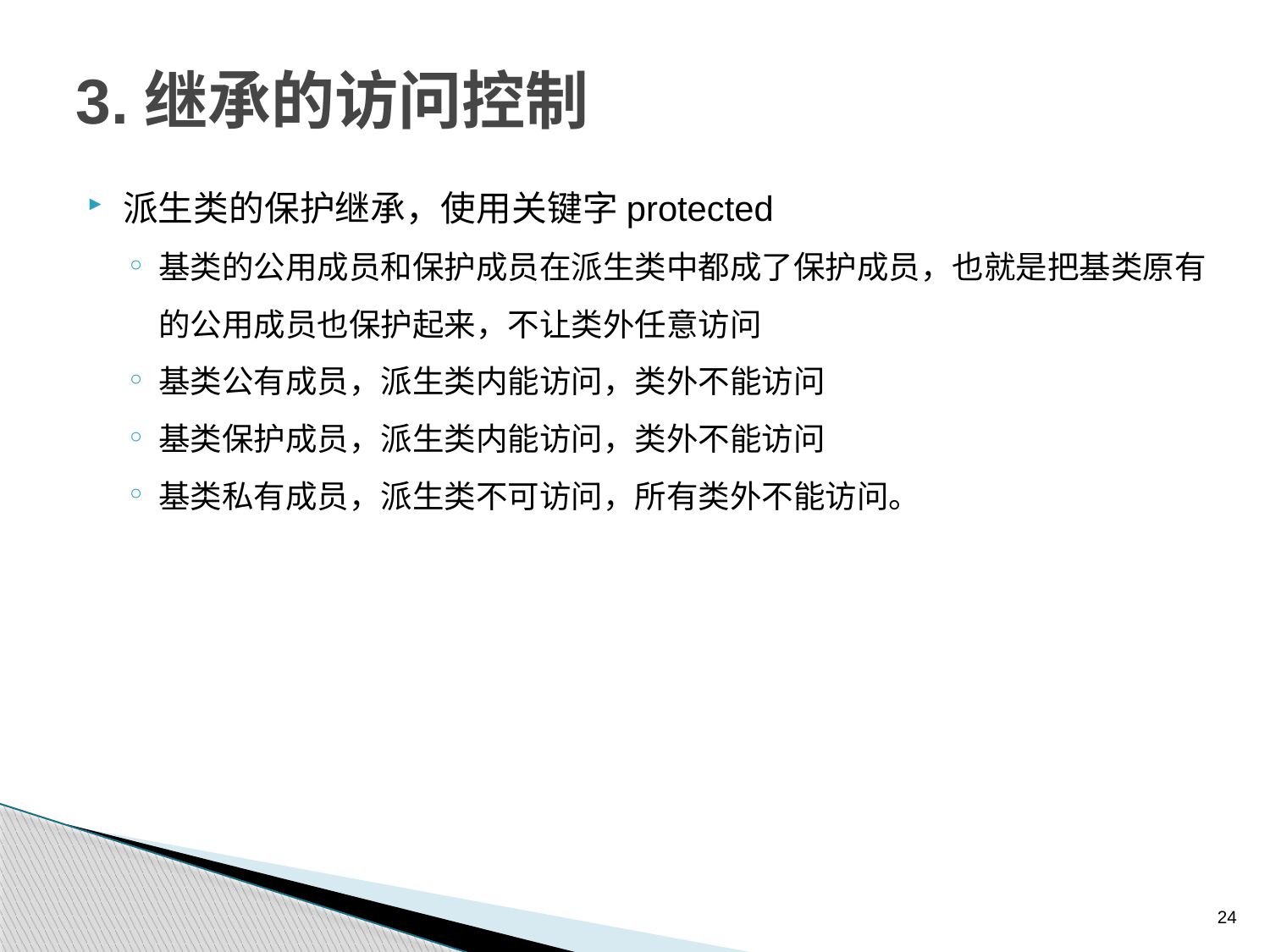

# 3.继承的访问控制
派生类的保护继承，使用关键字protected
基类的公用成员和保护成员在派生类中都成了保护成员，也就是把基类原有的公用成员也保护起来，不让类外任意访问
基类公有成员，派生类内能访问，类外不能访问
基类保护成员，派生类内能访问，类外不能访问
基类私有成员，派生类不可访问，所有类外不能访问。

24